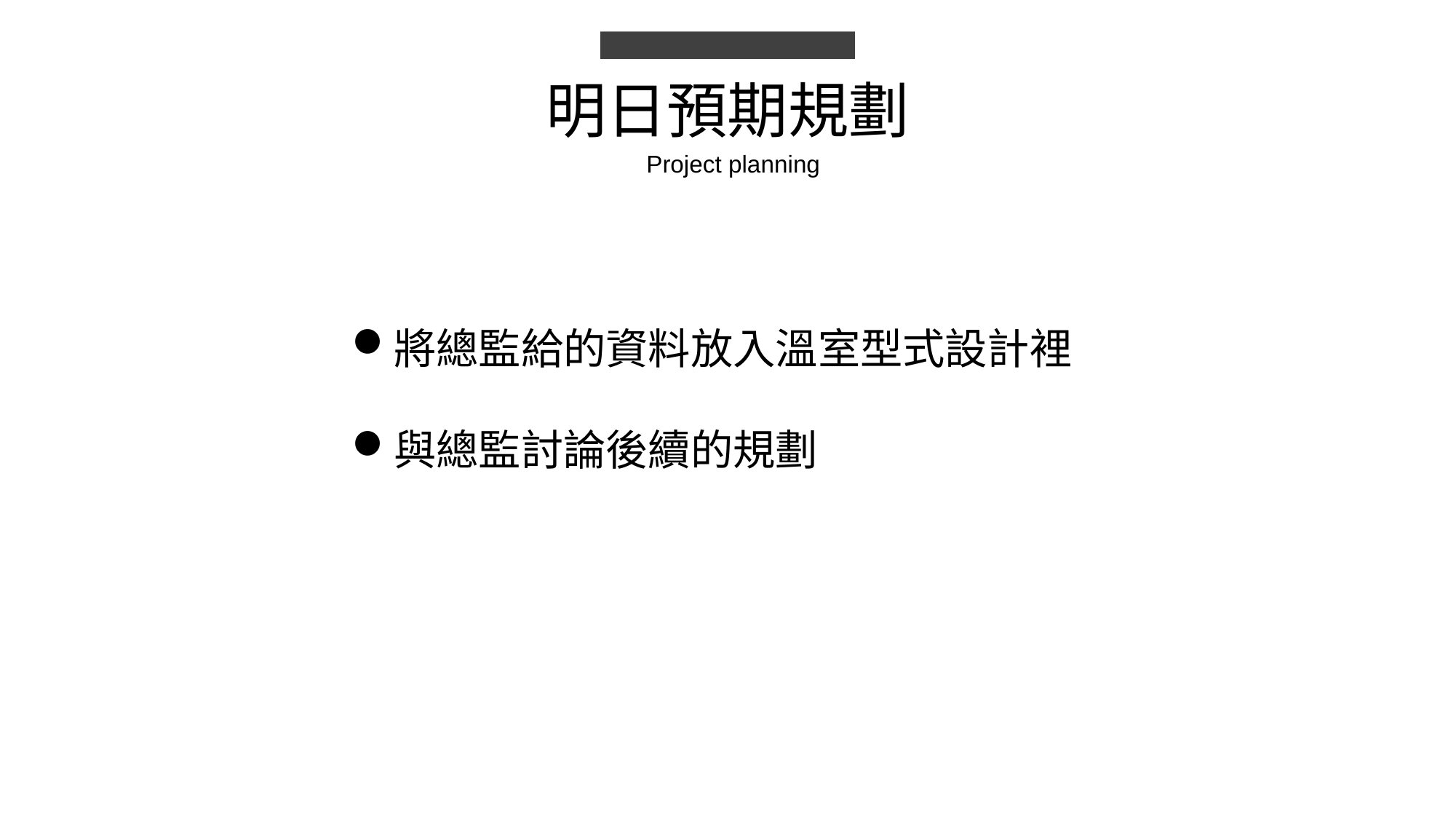

明日預期規劃
Project planning
將總監給的資料放入溫室型式設計裡

與總監討論後續的規劃